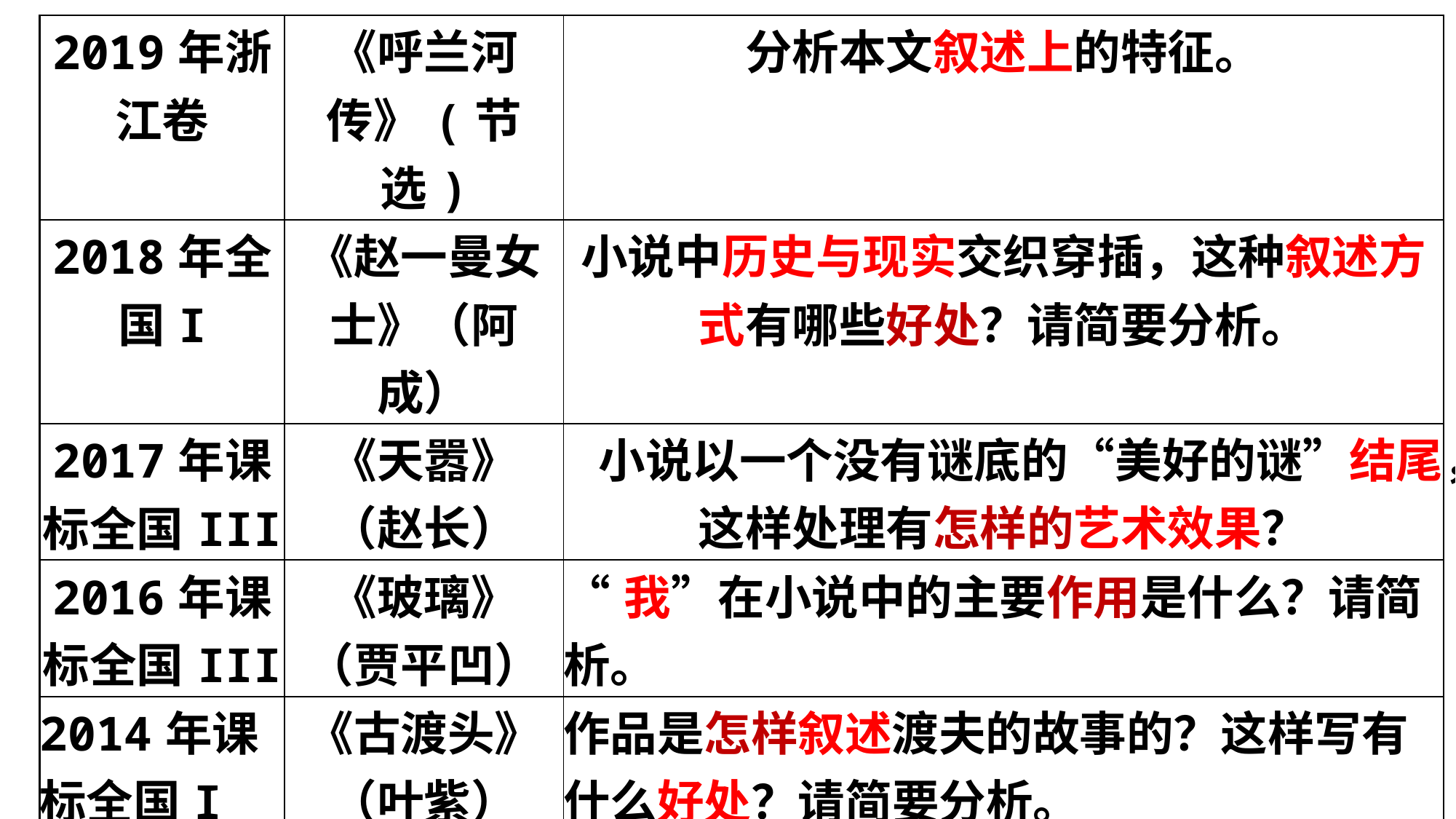

| 2019年浙江卷 | 《呼兰河传》(节选) | 分析本文叙述上的特征。 |
| --- | --- | --- |
| 2018年全国I | 《赵一曼女士》（阿成） | 小说中历史与现实交织穿插，这种叙述方式有哪些好处？请简要分析。 |
| 2017年课标全国III | 《天嚣》（赵长） | 小说以一个没有谜底的“美好的谜”结尾，这样处理有怎样的艺术效果？ |
| 2016年课标全国III | 《玻璃》（贾平凹） | “我”在小说中的主要作用是什么？请简析。 |
| 2014年课标全国I | 《古渡头》（叶紫） | 作品是怎样叙述渡夫的故事的？这样写有什么好处？请简要分析。 |
| 2014年课标全国II | 《鞋》（刘庆邦） | 3.小说以“鞋”为中心叙事写人，这样处理有什么好处？请简析 |